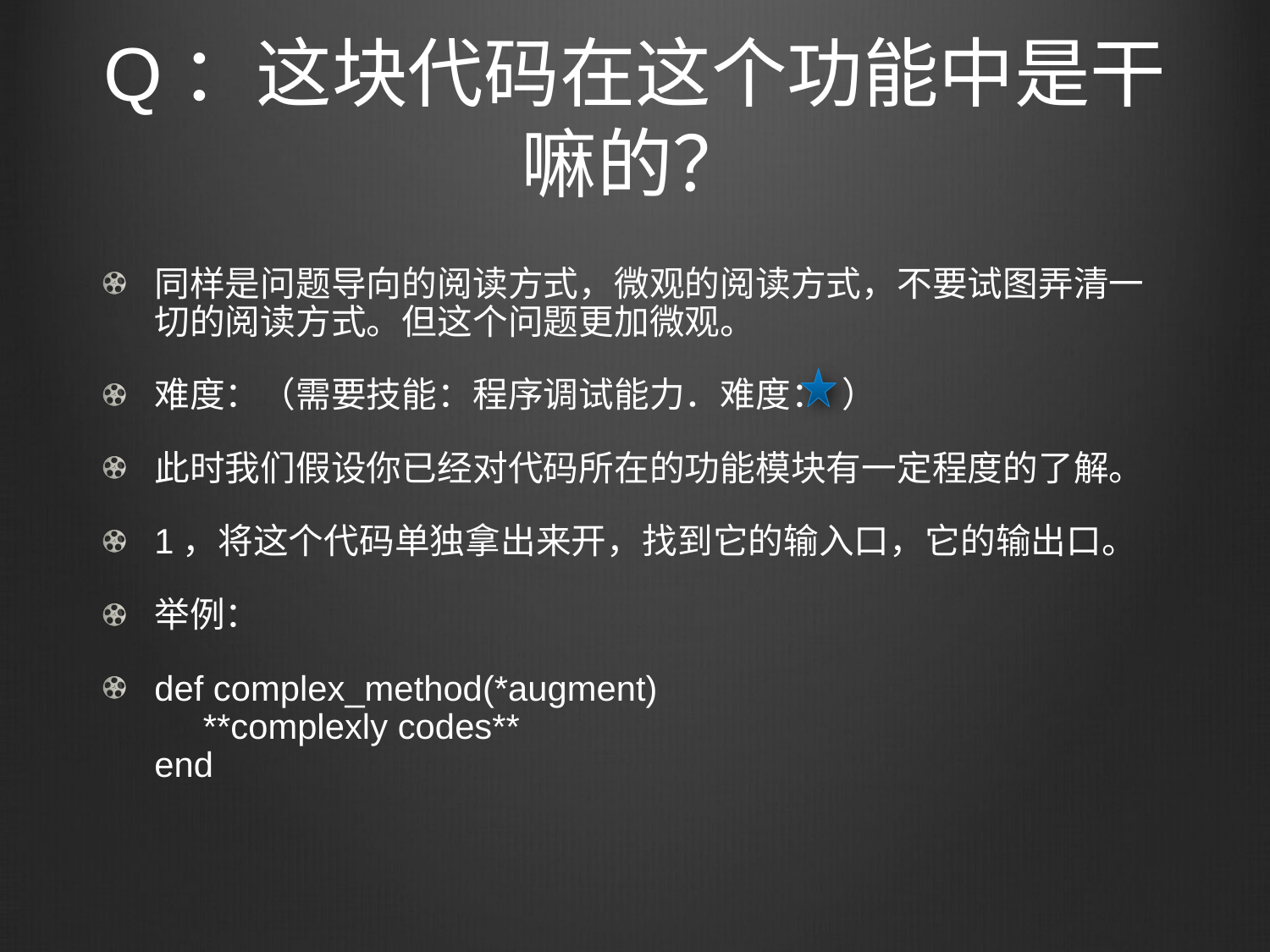

# Q：这块代码在这个功能中是干嘛的？
同样是问题导向的阅读方式，微观的阅读方式，不要试图弄清一切的阅读方式。但这个问题更加微观。
难度：（需要技能：程序调试能力．难度：  ）
此时我们假设你已经对代码所在的功能模块有一定程度的了解。
1，将这个代码单独拿出来开，找到它的输入口，它的输出口。
举例：
def complex_method(*augment)
     **complexly codes**
end